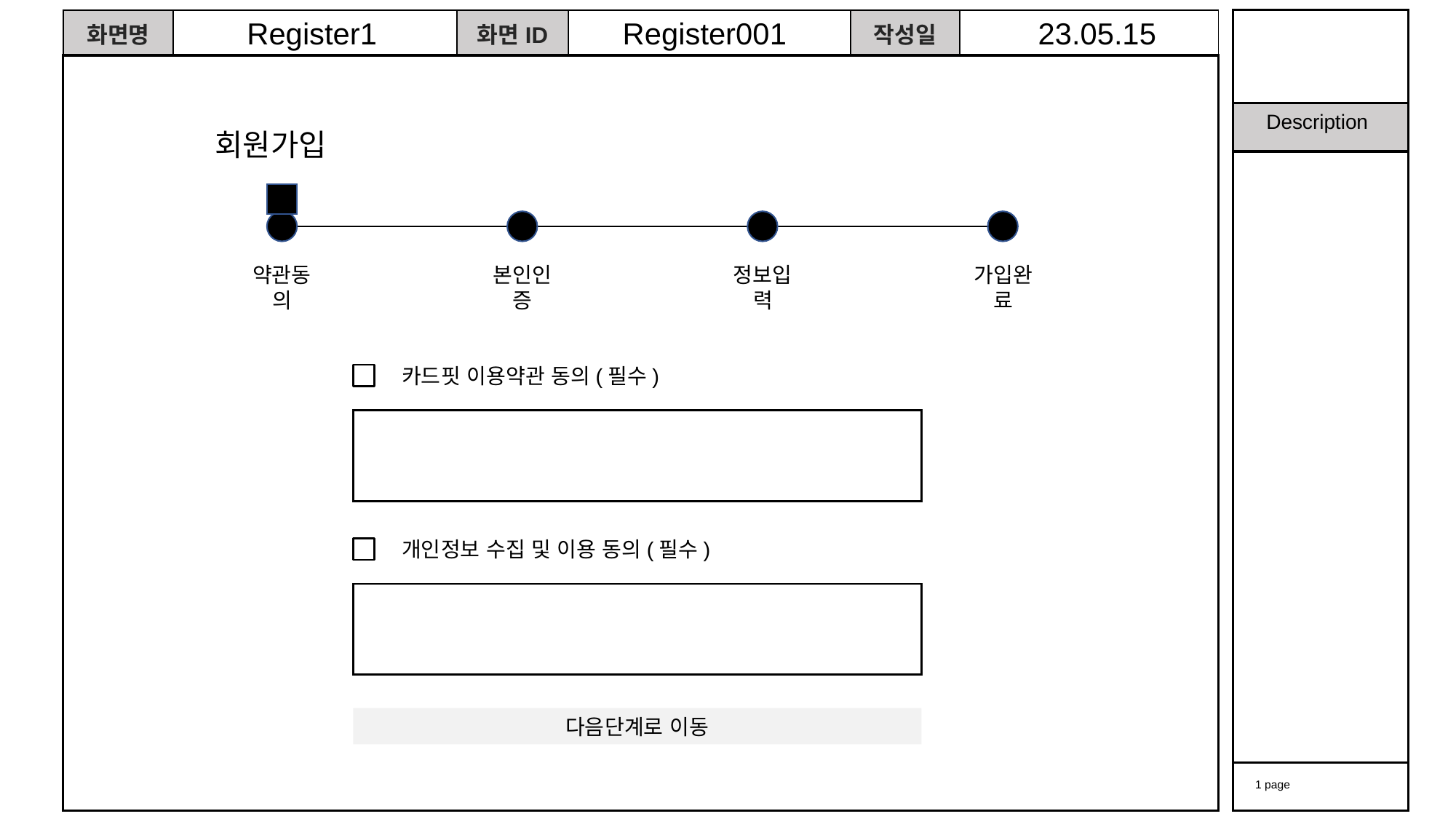

Register1
Register001
23.05.15
회원가입

약관동의
본인인증
정보입력
가입완료
카드핏 이용약관 동의(필수)

개인정보 수집 및 이용 동의(필수)

다음단계로 이동